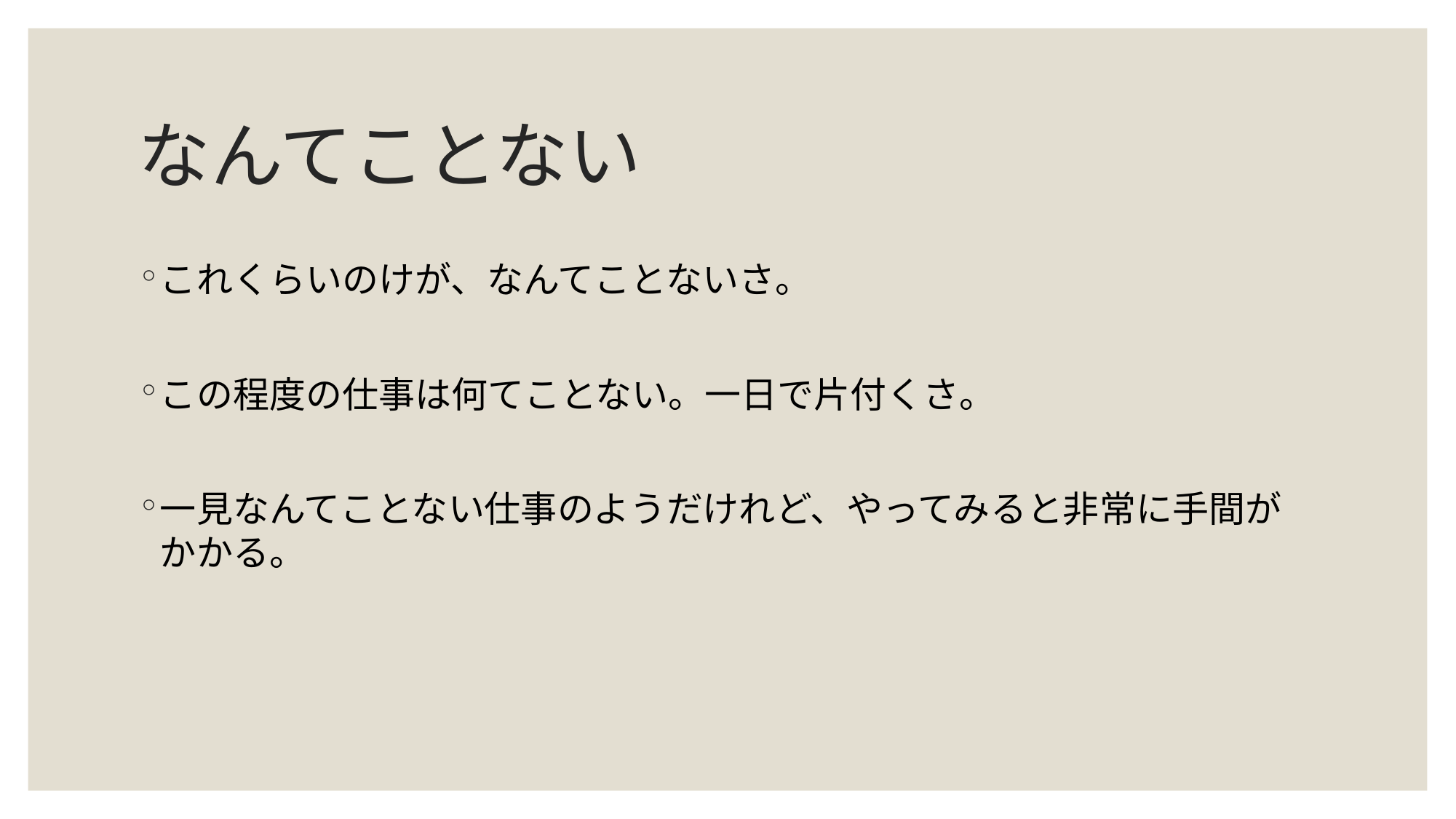

# なんてことない
これくらいのけが、なんてことないさ。

この程度の仕事は何てことない。一日で片付くさ。

一見なんてことない仕事のようだけれど、やってみると非常に手間がかかる。